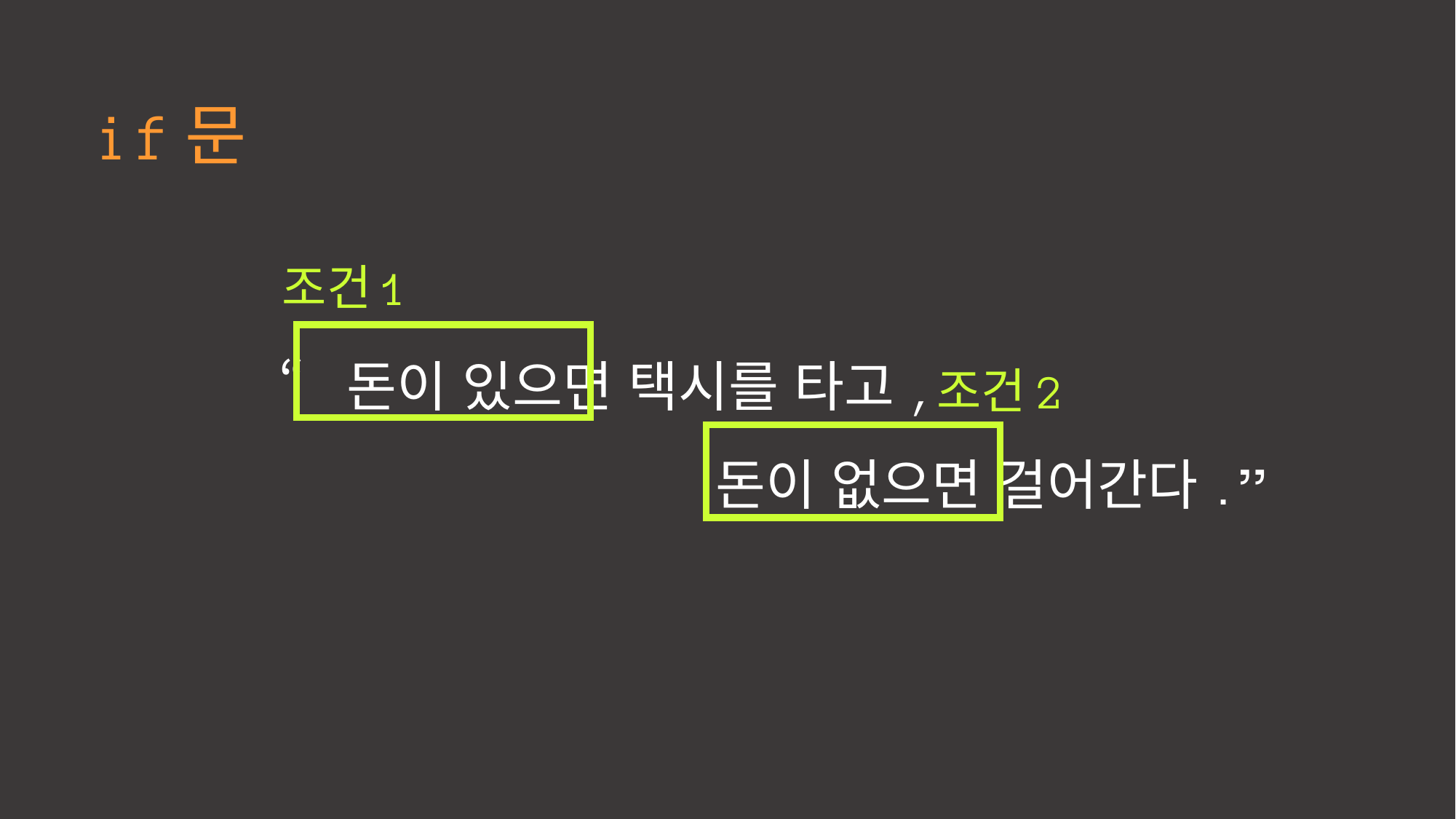

if문
조건1
“돈이 있으면 택시를 타고,
				돈이 없으면 걸어간다.”

조건2